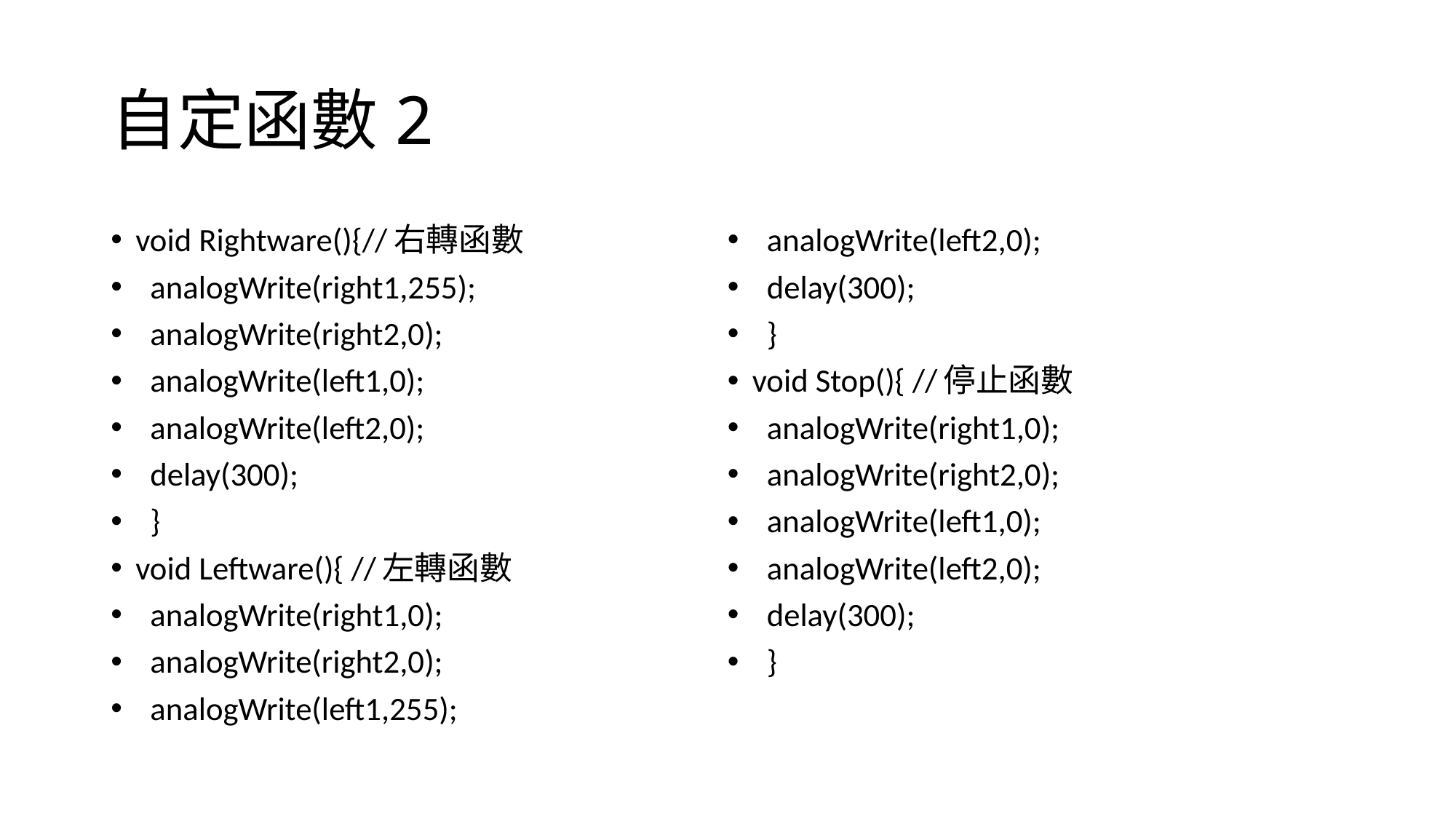

# 自定函數2
void Rightware(){//右轉函數
  analogWrite(right1,255);
  analogWrite(right2,0);
  analogWrite(left1,0);
  analogWrite(left2,0);
  delay(300);
  }
void Leftware(){ //左轉函數
  analogWrite(right1,0);
  analogWrite(right2,0);
  analogWrite(left1,255);
  analogWrite(left2,0);
  delay(300);
  }
void Stop(){ //停止函數
  analogWrite(right1,0);
  analogWrite(right2,0);
  analogWrite(left1,0);
  analogWrite(left2,0);
  delay(300);
  }